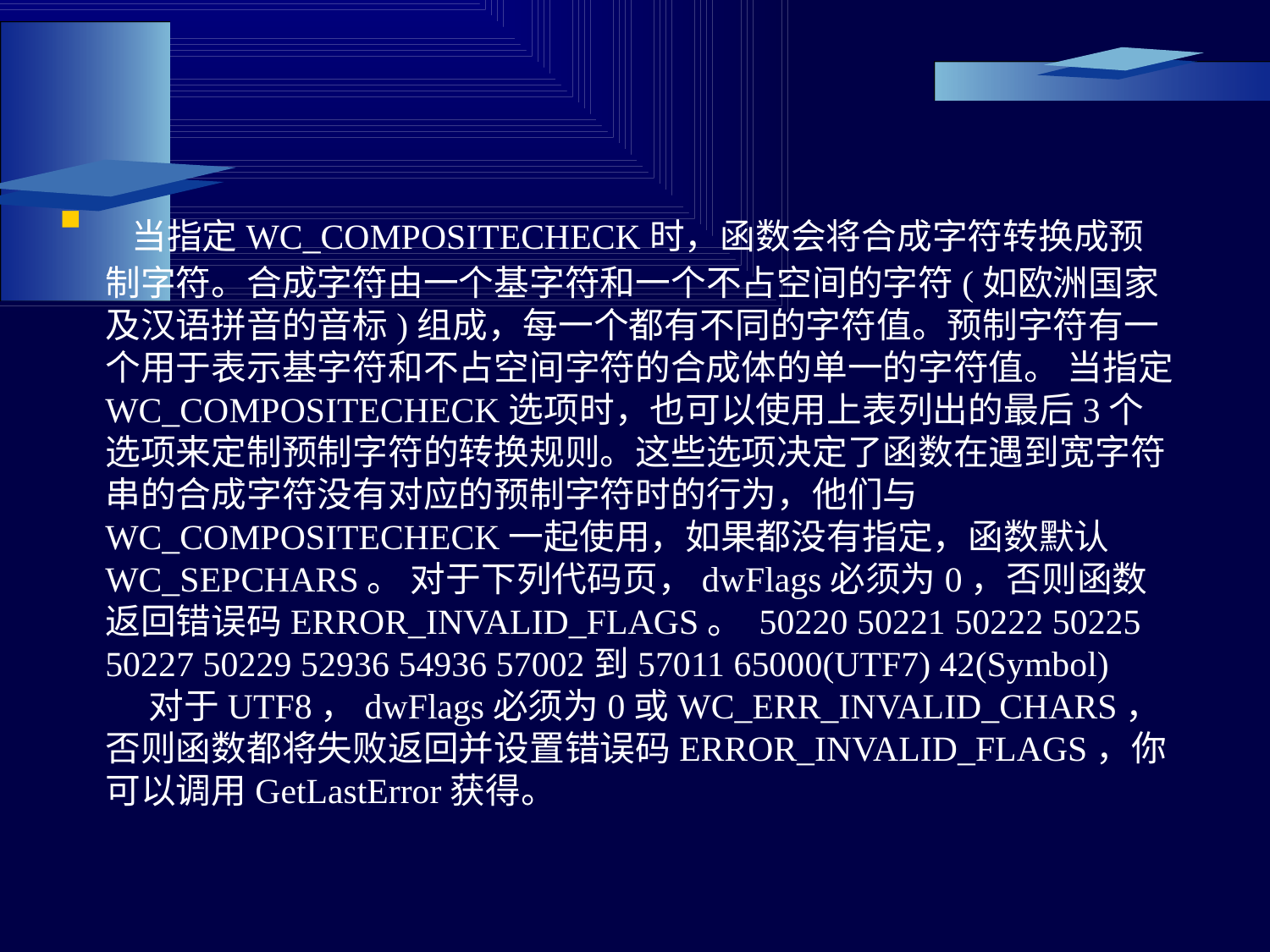

#
 当指定WC_COMPOSITECHECK时，函数会将合成字符转换成预制字符。合成字符由一个基字符和一个不占空间的字符(如欧洲国家及汉语拼音的音标)组成，每一个都有不同的字符值。预制字符有一个用于表示基字符和不占空间字符的合成体的单一的字符值。 当指定WC_COMPOSITECHECK选项时，也可以使用上表列出的最后3个选项来定制预制字符的转换规则。这些选项决定了函数在遇到宽字符串的合成字符没有对应的预制字符时的行为，他们与WC_COMPOSITECHECK一起使用，如果都没有指定，函数默认WC_SEPCHARS。 对于下列代码页，dwFlags必须为0，否则函数返回错误码ERROR_INVALID_FLAGS。 50220 50221 50222 50225 50227 50229 52936 54936 57002到57011 65000(UTF7) 42(Symbol) 　　 对于UTF8，dwFlags必须为0或WC_ERR_INVALID_CHARS，否则函数都将失败返回并设置错误码ERROR_INVALID_FLAGS，你可以调用GetLastError获得。